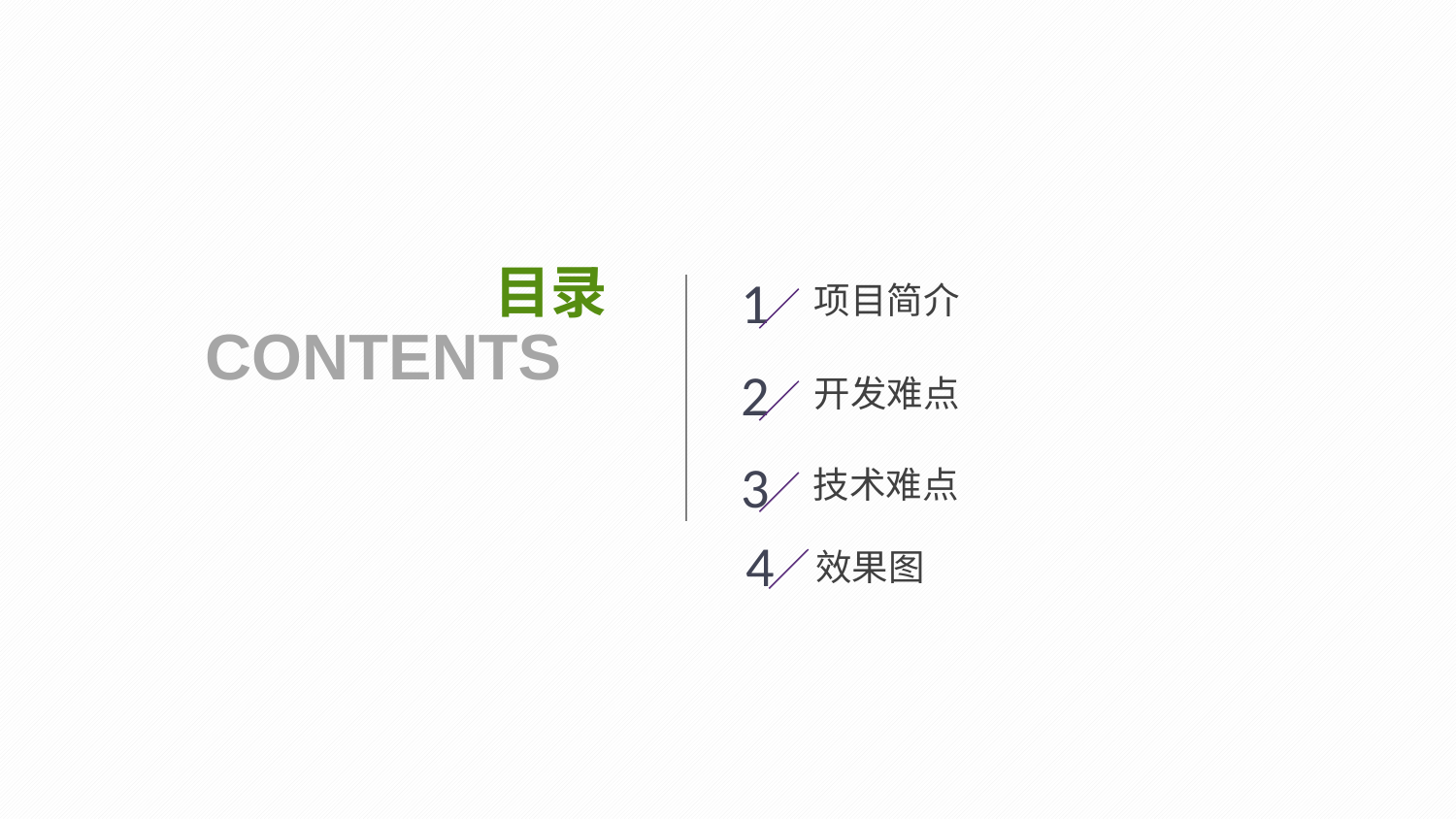

目录
1
项目简介
CONTENTS
2
开发难点
3
技术难点
4
效果图